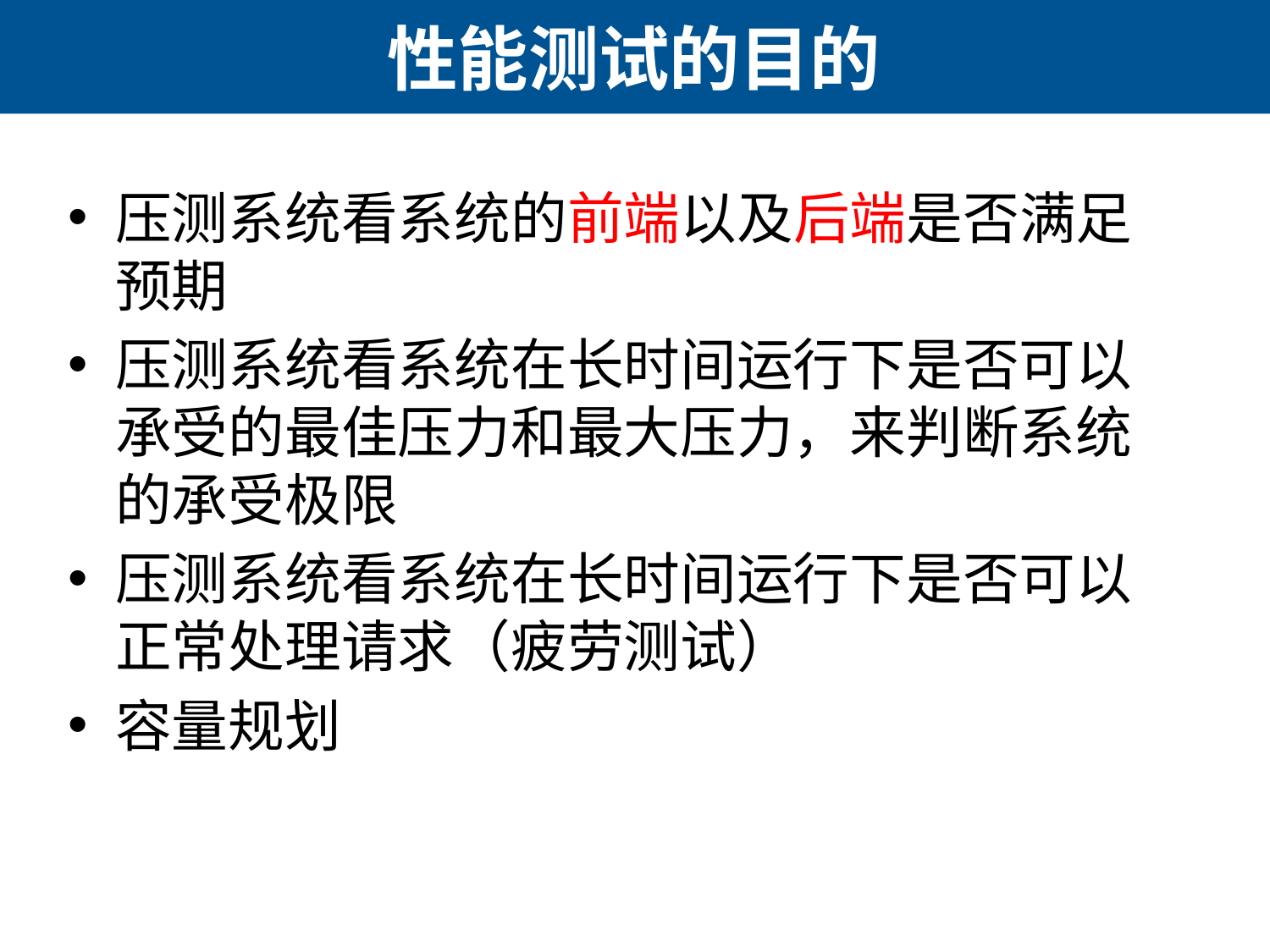

# 性能测试的目的
压测系统看系统的前端以及后端是否满足预期
压测系统看系统在长时间运行下是否可以承受的最佳压力和最大压力，来判断系统的承受极限
压测系统看系统在长时间运行下是否可以正常处理请求（疲劳测试）
容量规划